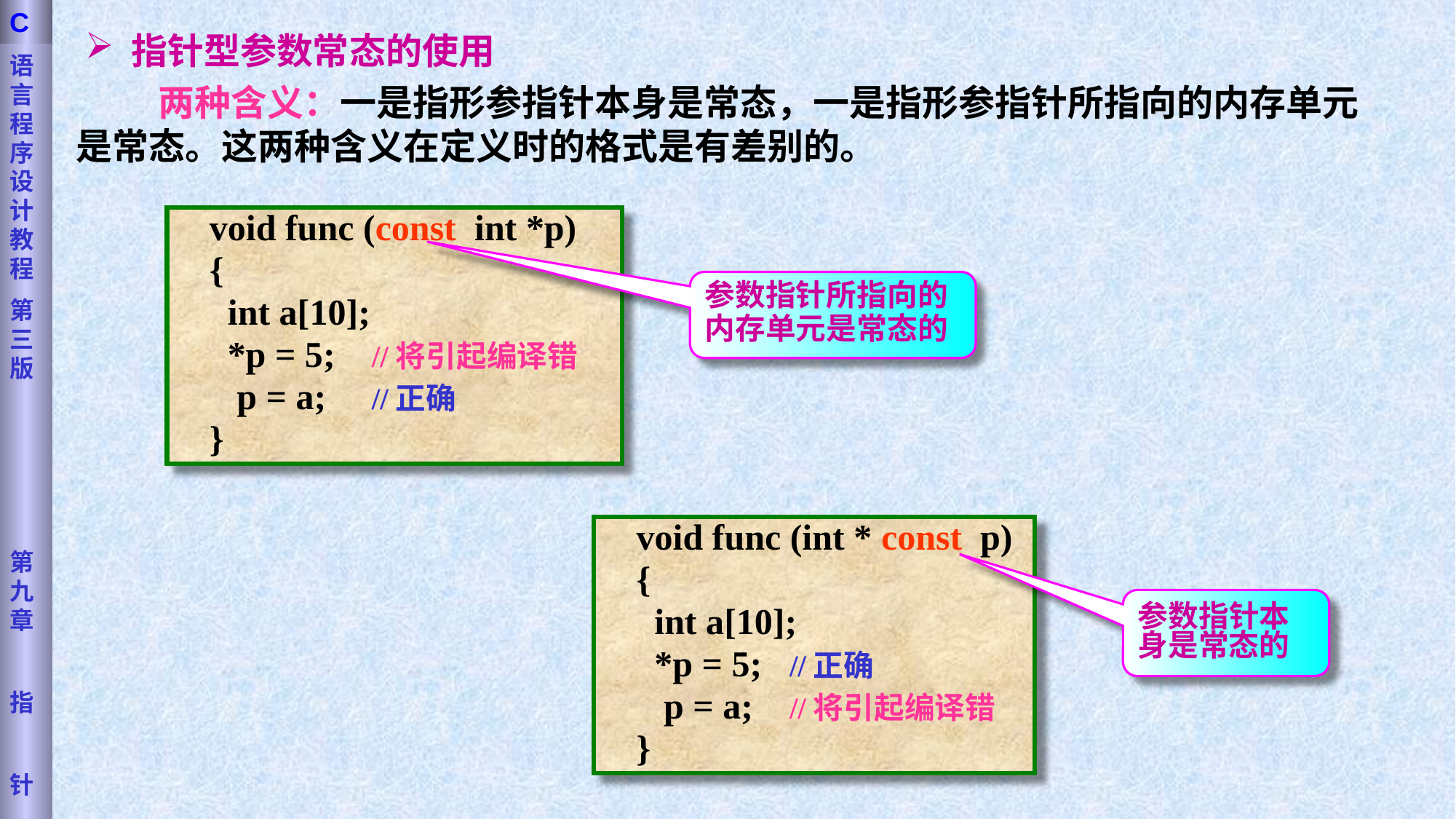

语言程序设计教程
第三版

第九章

指

针
C
 指针型参数常态的使用
         两种含义：一是指形参指针本身是常态，一是指形参指针所指向的内存单元是常态。这两种含义在定义时的格式是有差别的。
void func (const  int *p)
{
  int a[10];
  *p = 5;    //将引起编译错
   p = a;     //正确
}
参数指针所指向的内存单元是常态的
void func (int * const  p)
{
  int a[10];
  *p = 5;   //正确
   p = a;    //将引起编译错
}
参数指针本身是常态的